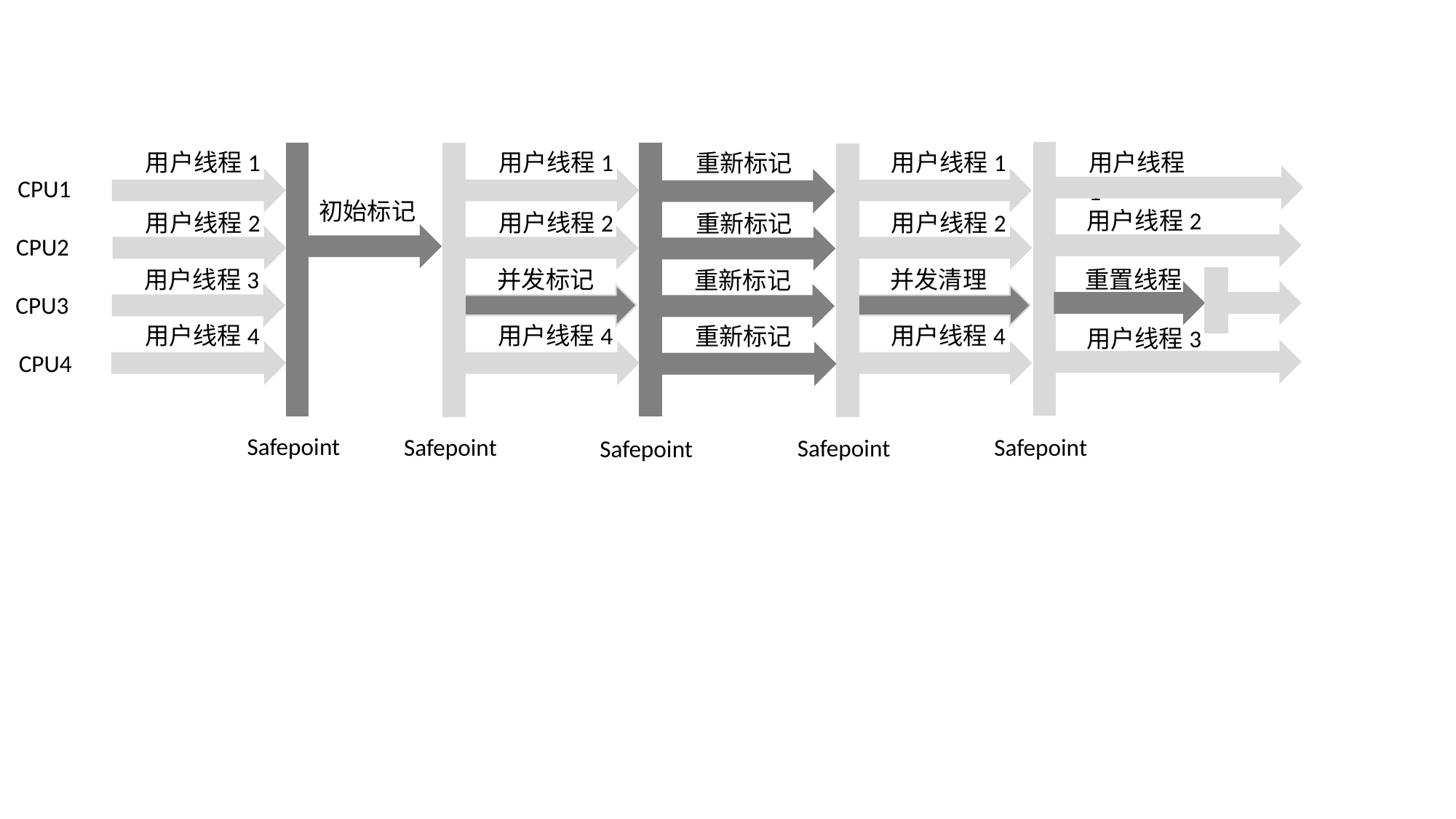

用户线程1
用户线程1
用户线程1
用户线程1

重新标记

CPU1

初始标记
用户线程2
用户线程2
用户线程2
用户线程2
重新标记

CPU2

重置线程
并发标记
并发清理
用户线程3
重新标记

CPU3

用户线程4
用户线程4
用户线程4
重新标记
用户线程3

CPU4

Safepoint
Safepoint
Safepoint
Safepoint
Safepoint